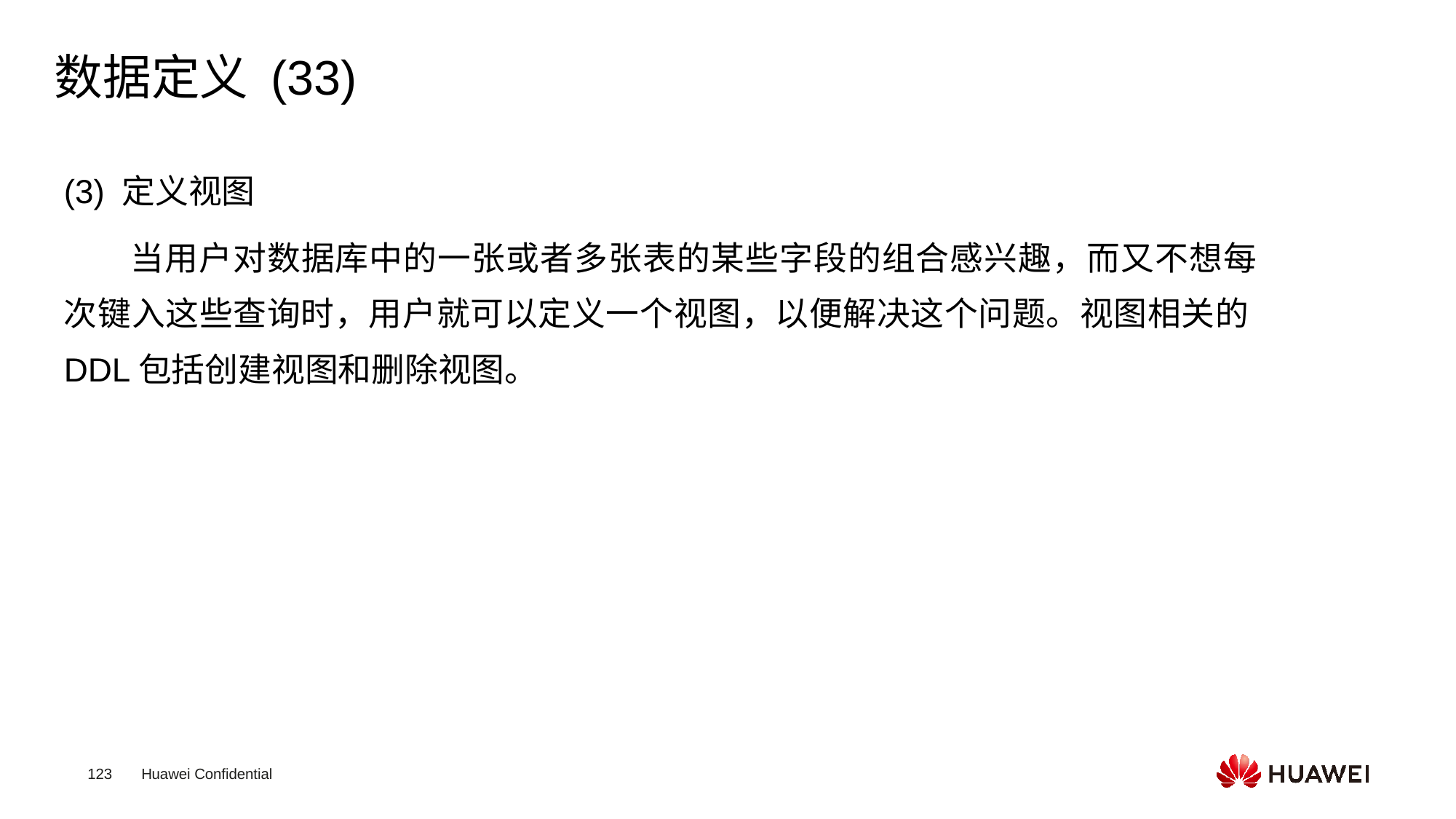

# 数据定义 (33)
(3) 定义视图
当用户对数据库中的一张或者多张表的某些字段的组合感兴趣，而又不想每次键入这些查询时，用户就可以定义一个视图，以便解决这个问题。视图相关的DDL包括创建视图和删除视图。